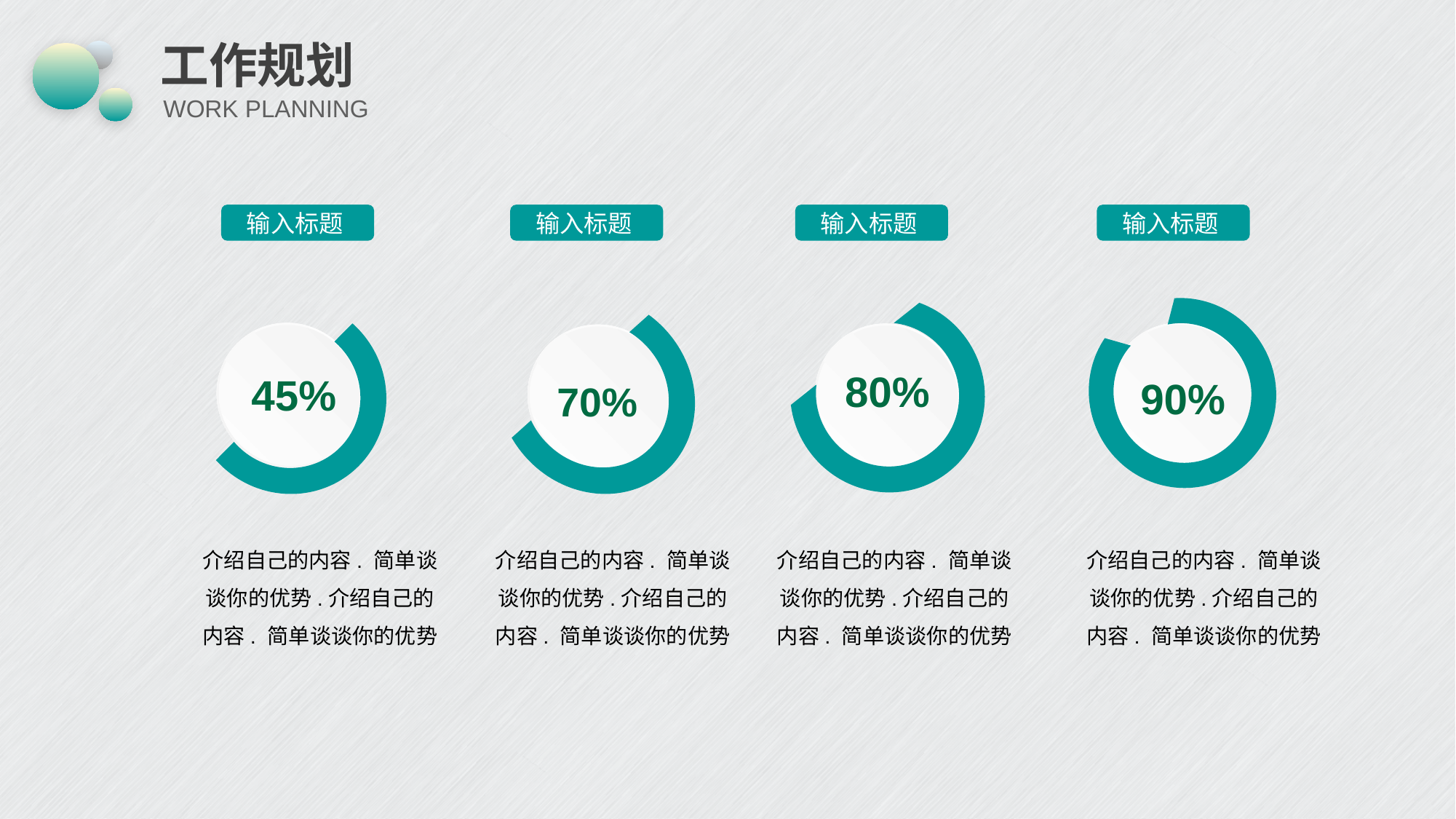

# 工作规划
WORK PLANNING
输入标题

输入标题

输入标题

输入标题

90%

45%

80%

70%

介绍自己的内容. 简单谈谈你的优势.介绍自己的内容. 简单谈谈你的优势
介绍自己的内容. 简单谈谈你的优势.介绍自己的内容. 简单谈谈你的优势
介绍自己的内容. 简单谈谈你的优势.介绍自己的内容. 简单谈谈你的优势
介绍自己的内容. 简单谈谈你的优势.介绍自己的内容. 简单谈谈你的优势